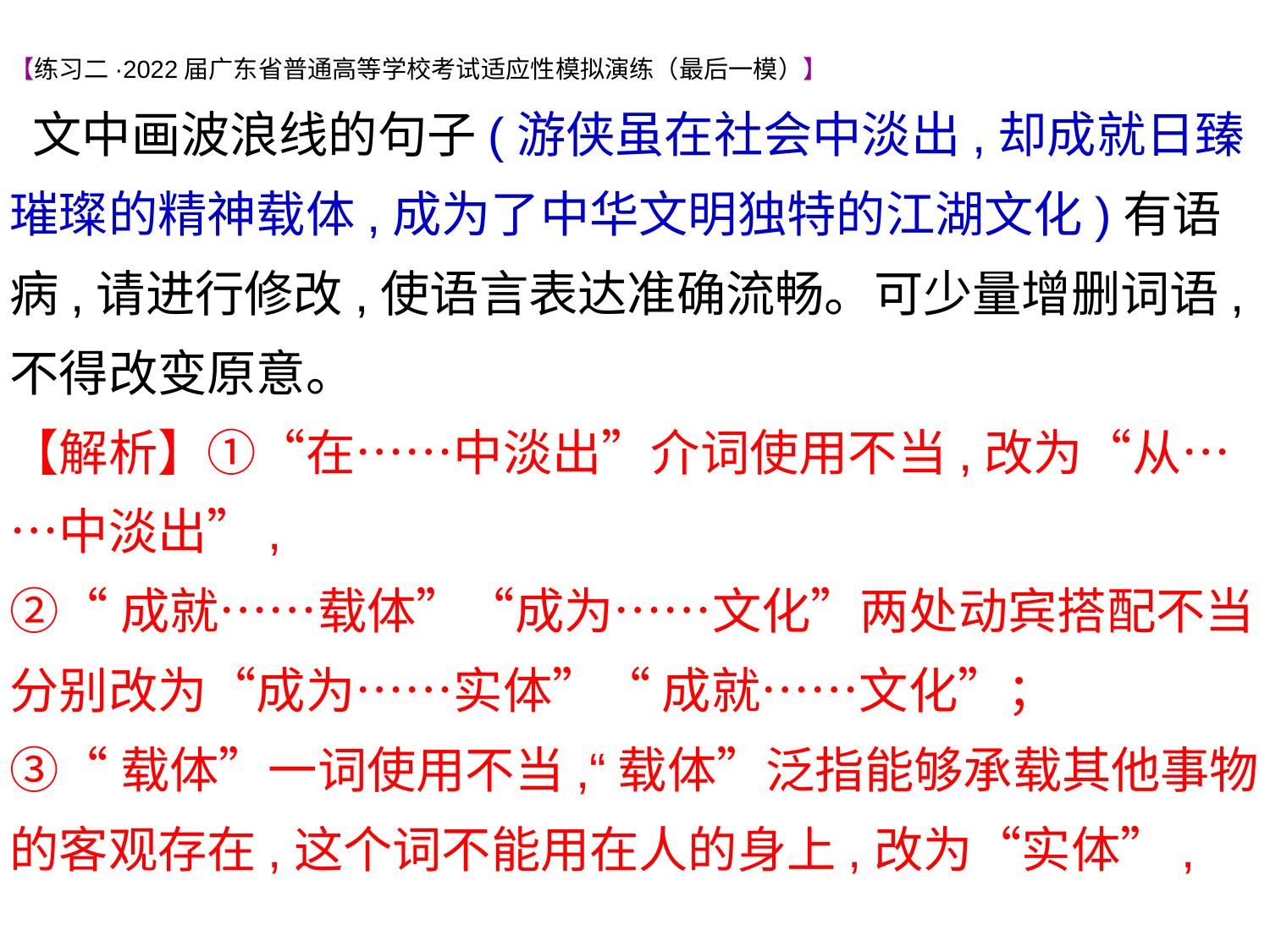

【练习二·2022届广东省普通高等学校考试适应性模拟演练（最后一模）】
 文中画波浪线的句子(游侠虽在社会中淡出,却成就日臻璀璨的精神载体,成为了中华文明独特的江湖文化)有语病,请进行修改,使语言表达准确流畅。可少量增删词语,不得改变原意。
【解析】①“在……中淡出”介词使用不当,改为“从……中淡出”,
②“成就……载体”“成为……文化”两处动宾搭配不当,分别改为“成为……实体”“ 成就……文化”；
③“载体”一词使用不当,“载体”泛指能够承载其他事物的客观存在,这个词不能用在人的身上,改为“实体”,